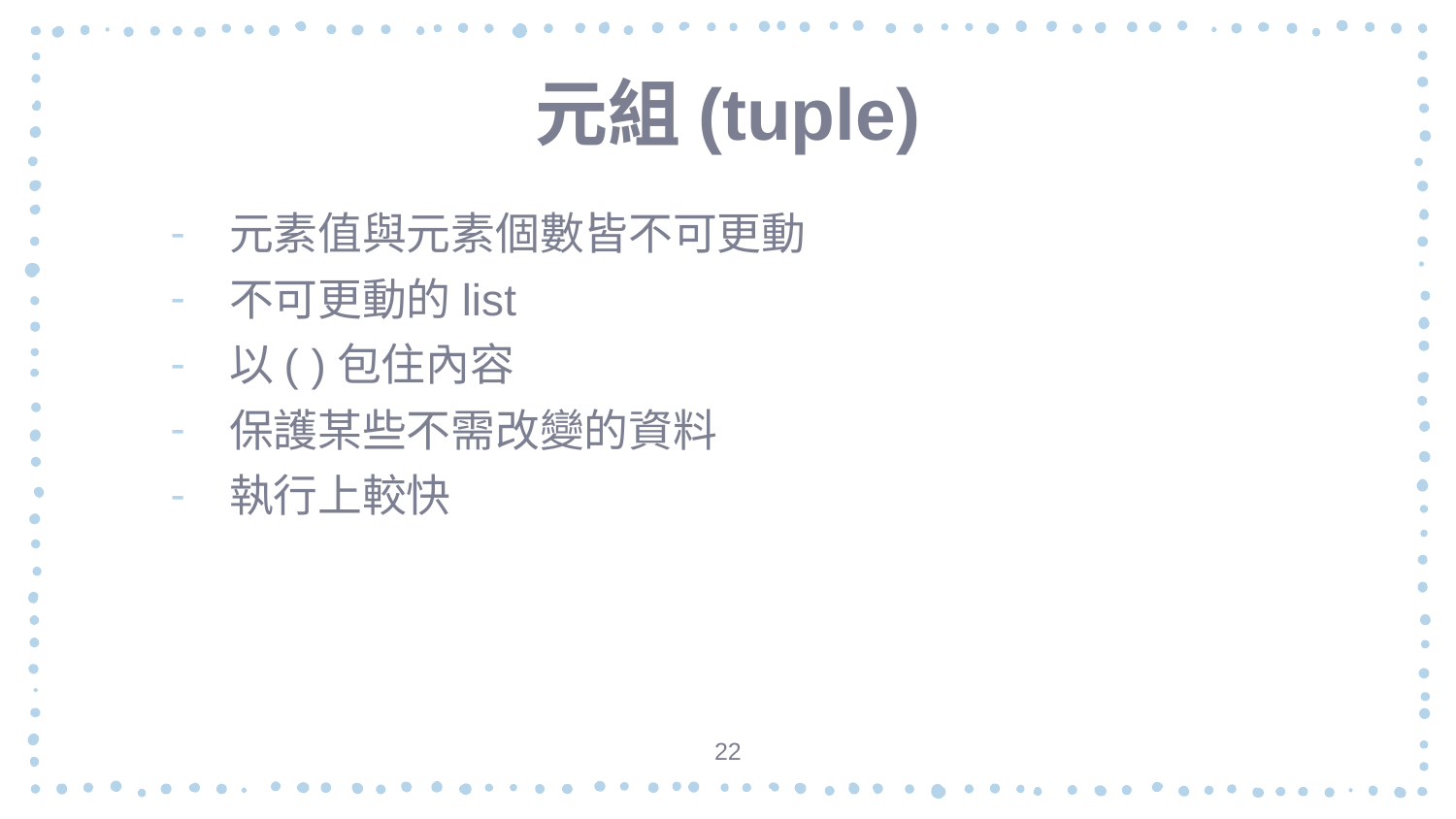

# 元組(tuple)
元素值與元素個數皆不可更動
不可更動的list
以( )包住內容
保護某些不需改變的資料
執行上較快

22